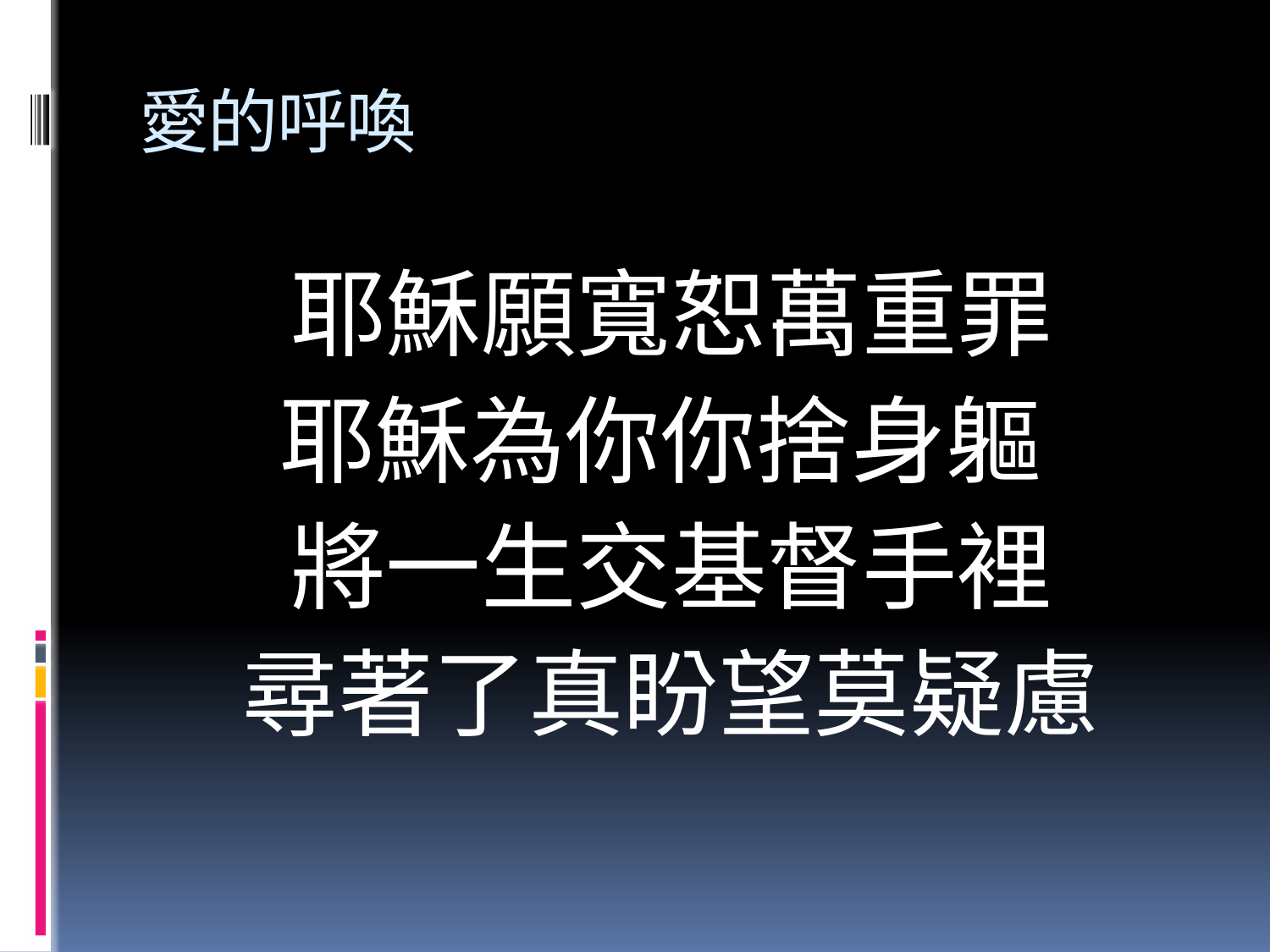

# 愛的呼喚
耶穌願寬恕萬重罪
耶穌為你你捨身軀
將一生交基督手裡
尋著了真盼望莫疑慮